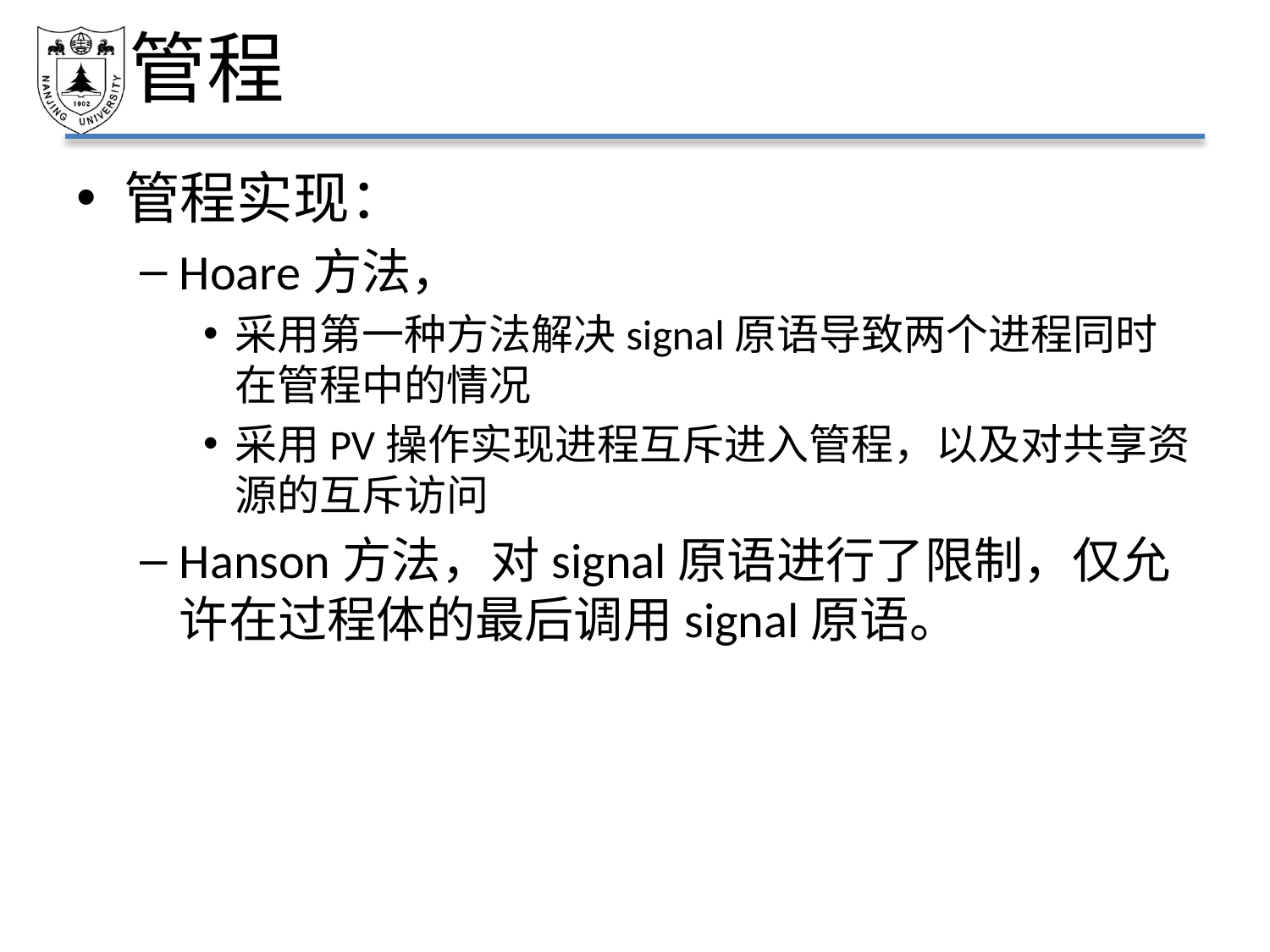

# 管程
管程实现：
Hoare方法，
采用第一种方法解决signal原语导致两个进程同时在管程中的情况
采用PV操作实现进程互斥进入管程，以及对共享资源的互斥访问
Hanson方法，对signal原语进行了限制，仅允许在过程体的最后调用signal原语。